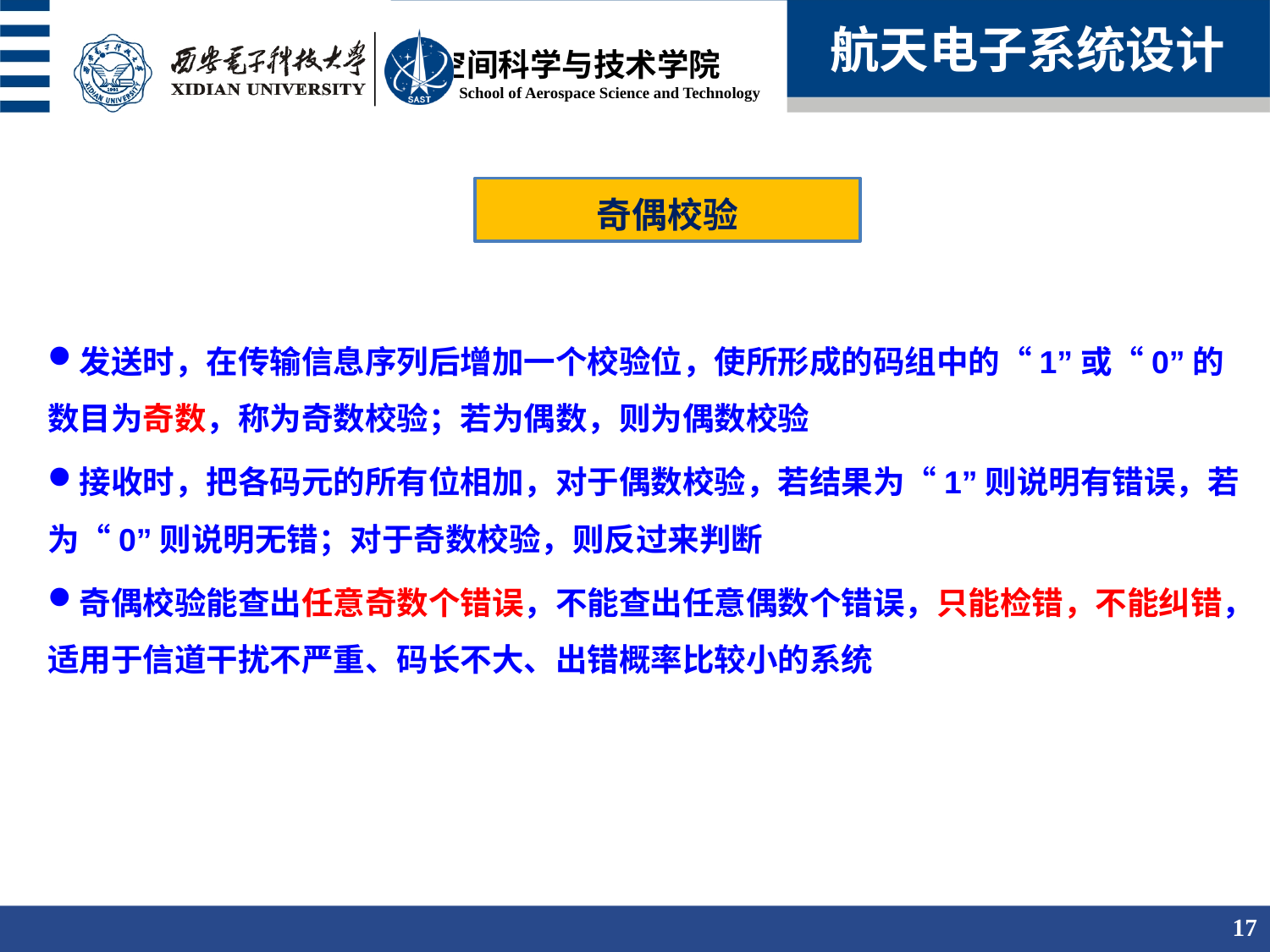

航天电子系统设计
奇偶校验
发送时，在传输信息序列后增加一个校验位，使所形成的码组中的“1”或“0”的数目为奇数，称为奇数校验；若为偶数，则为偶数校验
接收时，把各码元的所有位相加，对于偶数校验，若结果为“1”则说明有错误，若为“0”则说明无错；对于奇数校验，则反过来判断
奇偶校验能查出任意奇数个错误，不能查出任意偶数个错误，只能检错，不能纠错，适用于信道干扰不严重、码长不大、出错概率比较小的系统